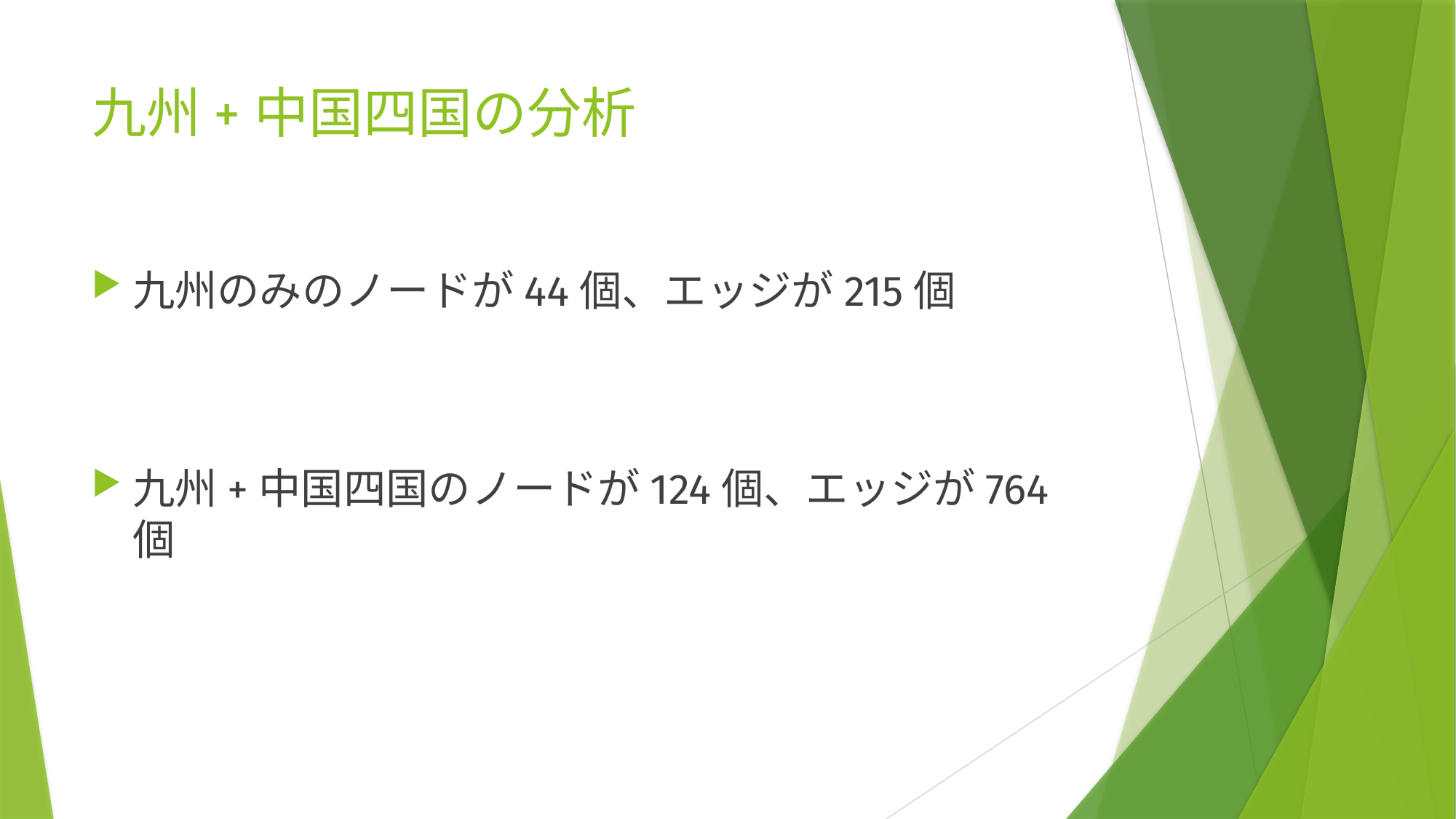

# 九州+中国四国の分析
九州のみのノードが44個、エッジが215個

九州+中国四国のノードが124個、エッジが764個